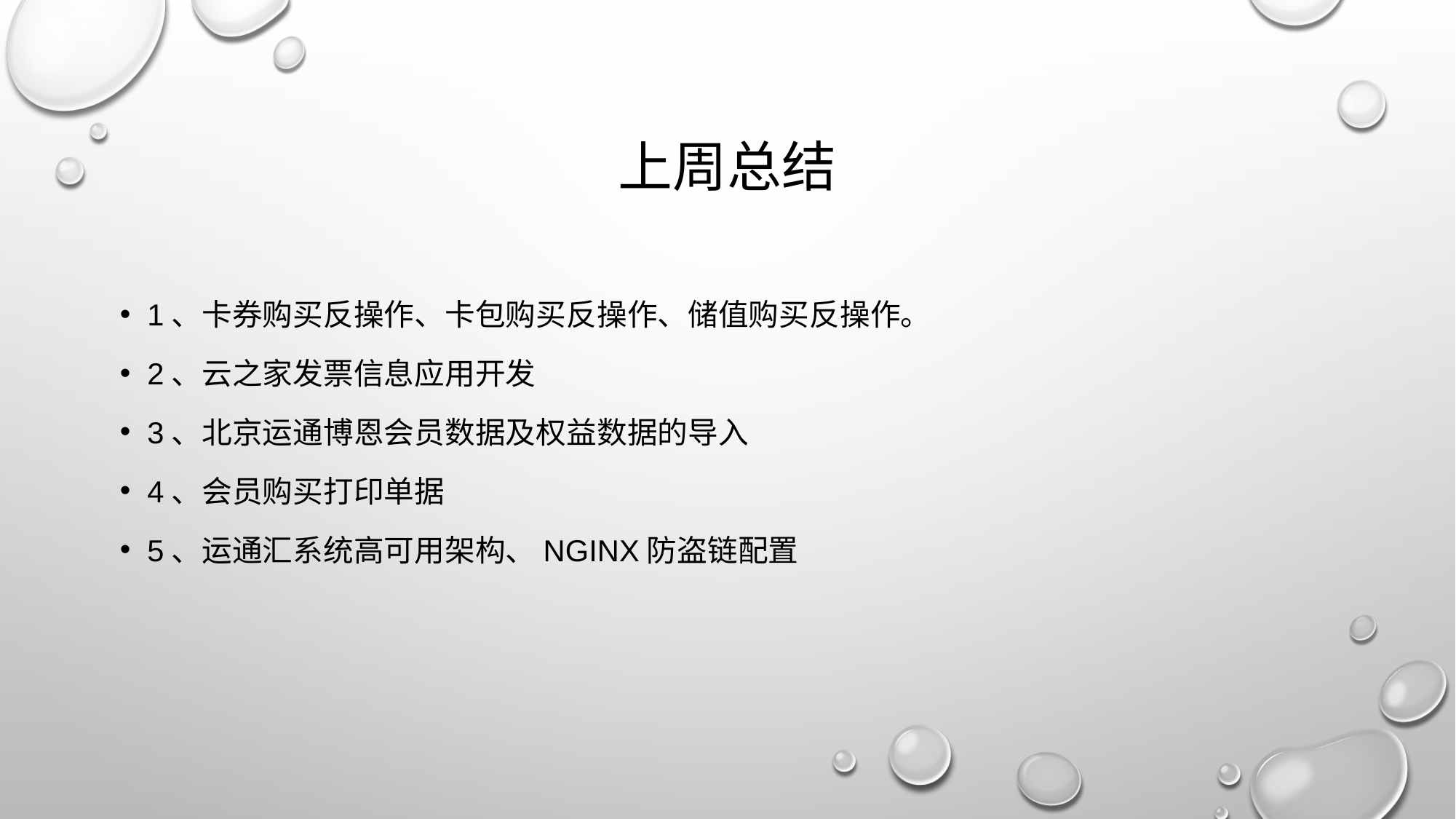

# 上周总结
1、卡券购买反操作、卡包购买反操作、储值购买反操作。
2、云之家发票信息应用开发
3、北京运通博恩会员数据及权益数据的导入
4、会员购买打印单据
5、运通汇系统高可用架构、nginx防盗链配置